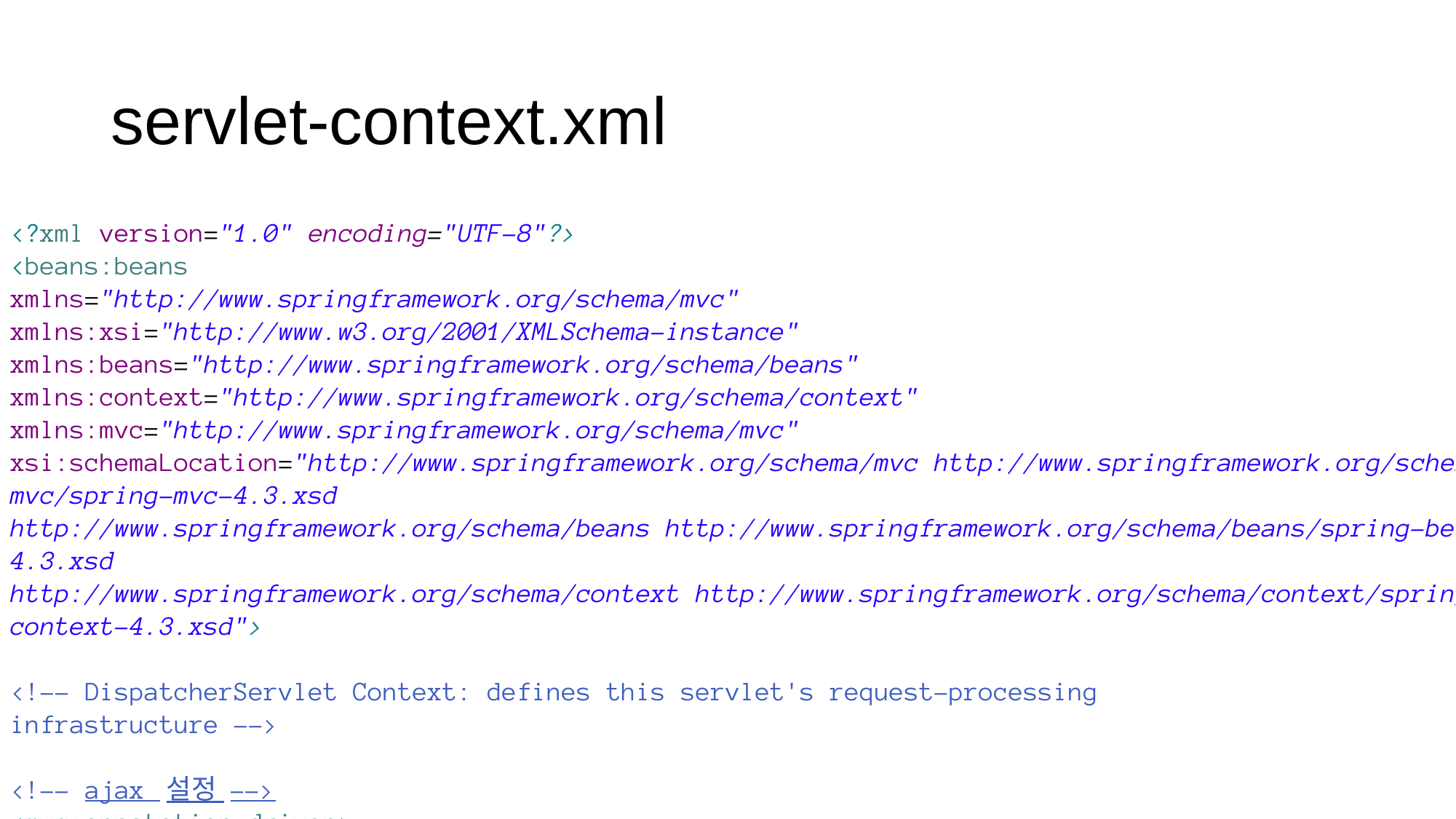

# servlet-context.xml
<?xml version="1.0" encoding="UTF-8"?>
<beans:beans
xmlns="http://www.springframework.org/schema/mvc"
xmlns:xsi="http://www.w3.org/2001/XMLSchema-instance"
xmlns:beans="http://www.springframework.org/schema/beans"
xmlns:context="http://www.springframework.org/schema/context"
xmlns:mvc="http://www.springframework.org/schema/mvc"
xsi:schemaLocation="http://www.springframework.org/schema/mvc http://www.springframework.org/schema/mvc/spring-mvc-4.3.xsd
http://www.springframework.org/schema/beans http://www.springframework.org/schema/beans/spring-beans-4.3.xsd
http://www.springframework.org/schema/context http://www.springframework.org/schema/context/spring-context-4.3.xsd">

<!-- DispatcherServlet Context: defines this servlet's request-processing
infrastructure -->

<!-- ajax 설정 -->
<mvc:annotation-driven>
<!-- messageConvertert -->
<mvc:message-converters>
<beans:bean
class="org.springframework.http.converter.StringHttpMessageConverter">
<beans:property name="supportedMediaTypes">
<beans:list>
<beans:value>text/html; charset=UTF-8</beans:value>
<beans:value>application/json; charset=UTF-8</beans:value>
</beans:list>
</beans:property>
</beans:bean>
</mvc:message-converters>
</mvc:annotation-driven>

<!-- Enables the Spring MVC @Controller programming model -->
<annotation-driven />
<context:component-scan base-package="com.groupware.**.controller"/>

<!-- Handles HTTP GET requests for /resources/** by efficiently serving
up static resources in the ${webappRoot}/resources directory -->
<!-- /resources/board/css/** >> css  만 적으면 바로 된다.-->
   <mvc:resources mapping="/css/**" location="/resources/board/css/"/>
   <mvc:resources mapping="/img/**" location="/resources/board/img/"/>
   <mvc:resources mapping="/js/**" location="/resources/board/js/"/>

<!-- Resolves views selected for rendering by @Controllers to .jsp resources in the /WEB-INF/views directory -->
<beans:bean
class="org.springframework.web.servlet.view.InternalResourceViewResolver">
<beans:property name="prefix" value="/WEB-INF/views/" />
<beans:property name="suffix" value=".jsp" />
</beans:bean>

</beans:beans>